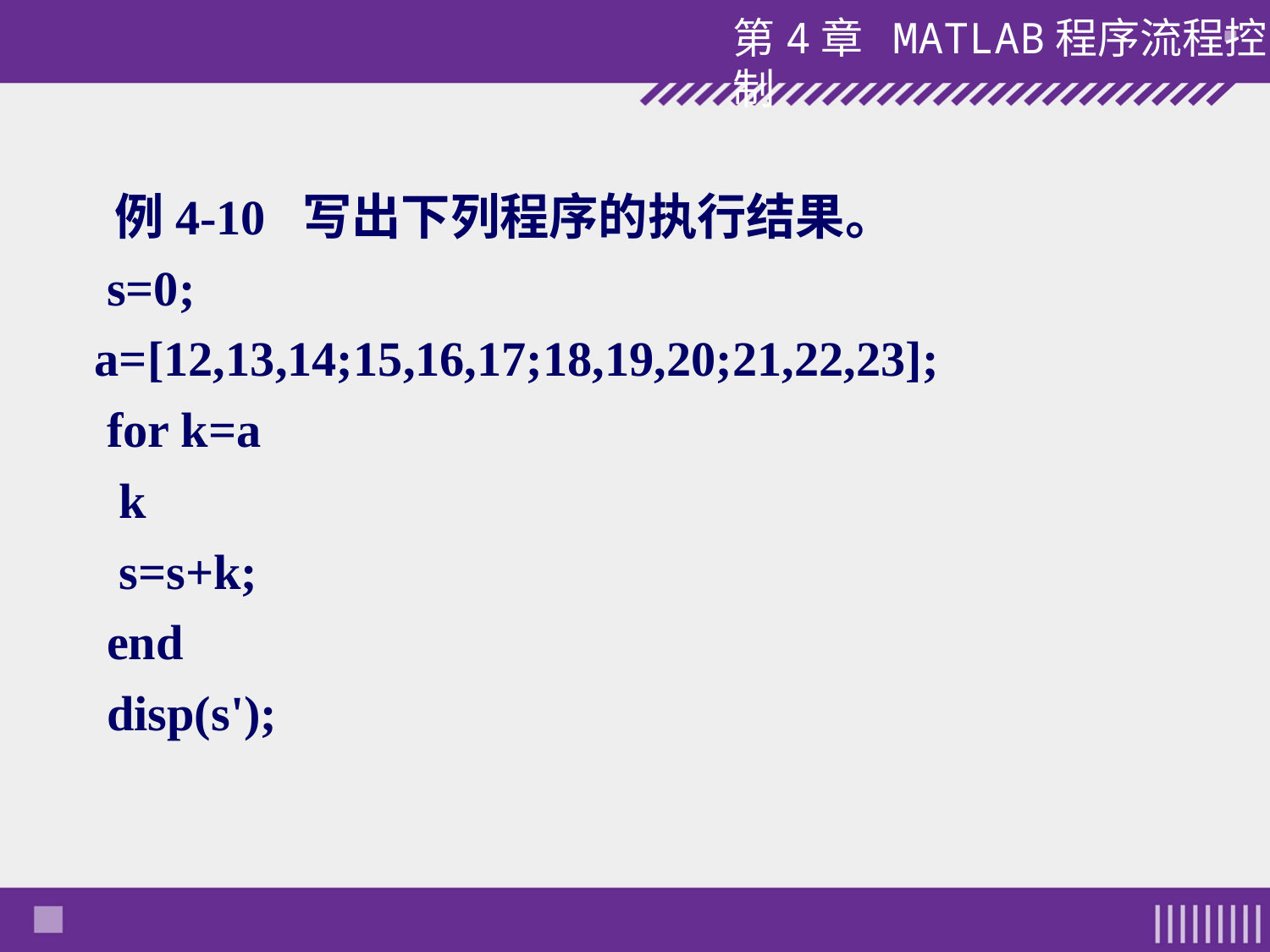

例4-10  写出下列程序的执行结果。
    s=0;
   a=[12,13,14;15,16,17;18,19,20;21,22,23];
    for k=a
     k
     s=s+k;
    end
    disp(s');